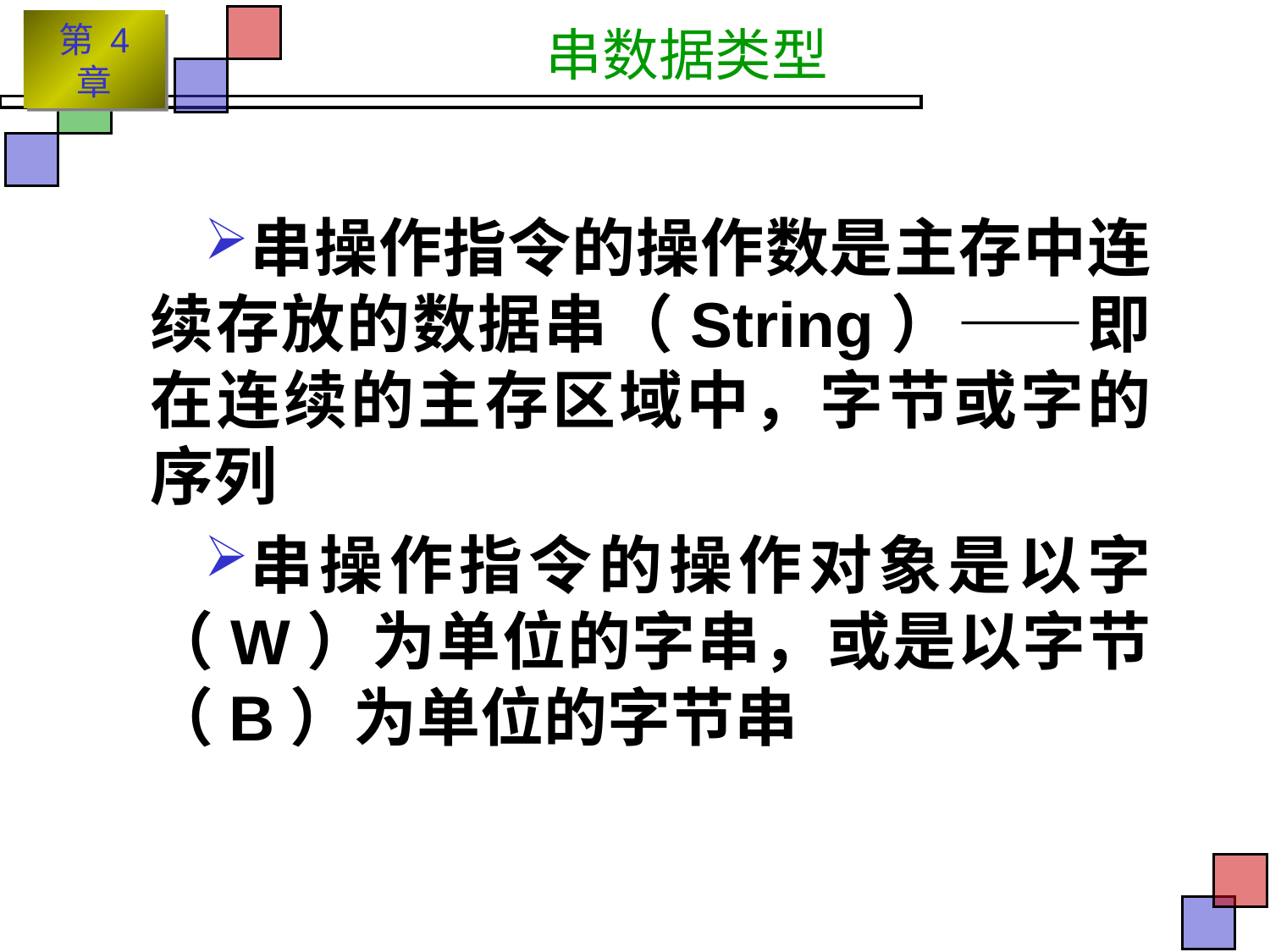

# 串数据类型
串操作指令的操作数是主存中连续存放的数据串（String）——即在连续的主存区域中，字节或字的序列
串操作指令的操作对象是以字（W）为单位的字串，或是以字节（B）为单位的字节串